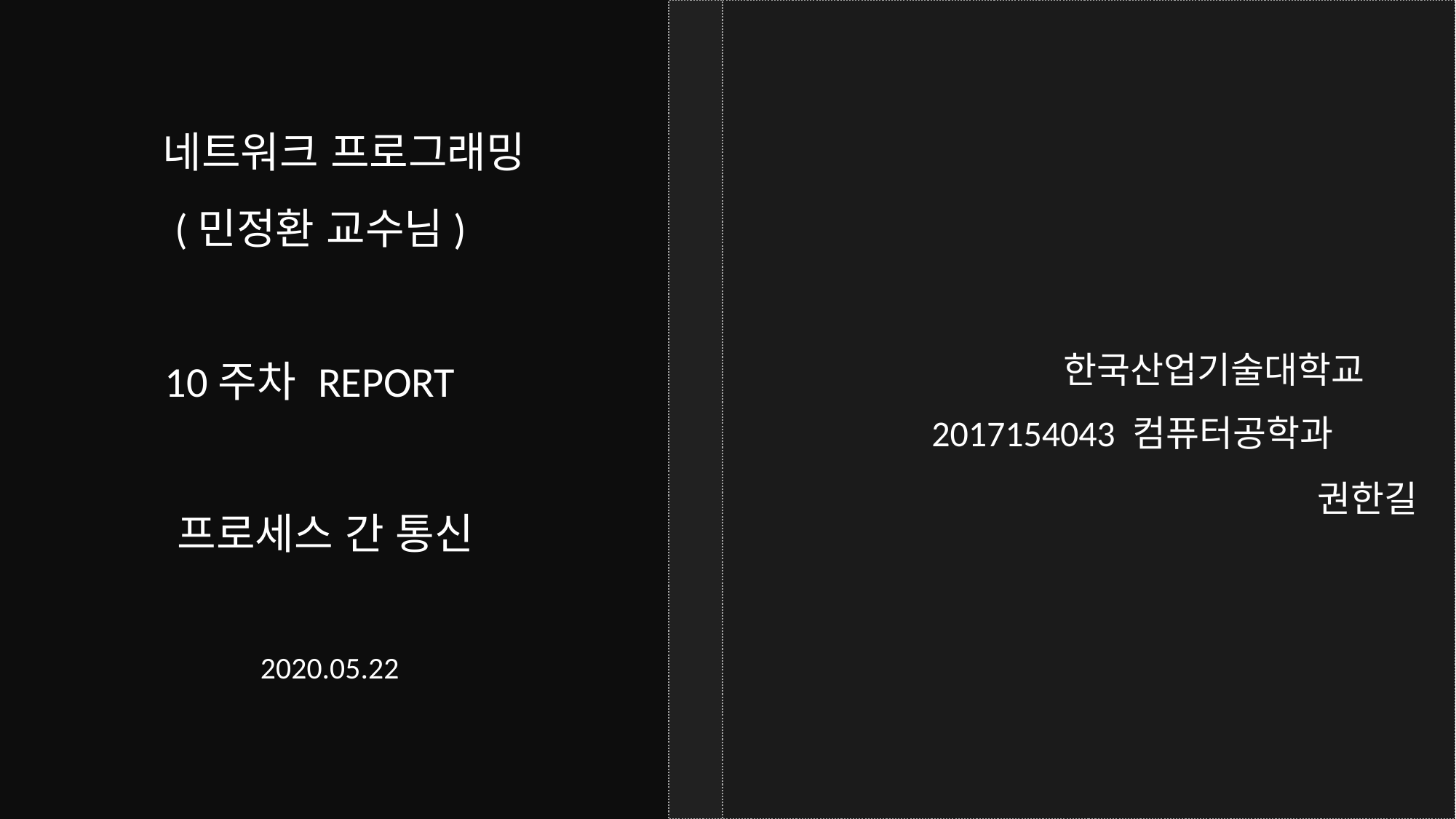

네트워크 프로그래밍
                 (민정환 교수님)

                10주차 REPORT

	    프로세스 간 통신
한국산업기술대학교
2017154043 컴퓨터공학과
                                     권한길
2020.05.22